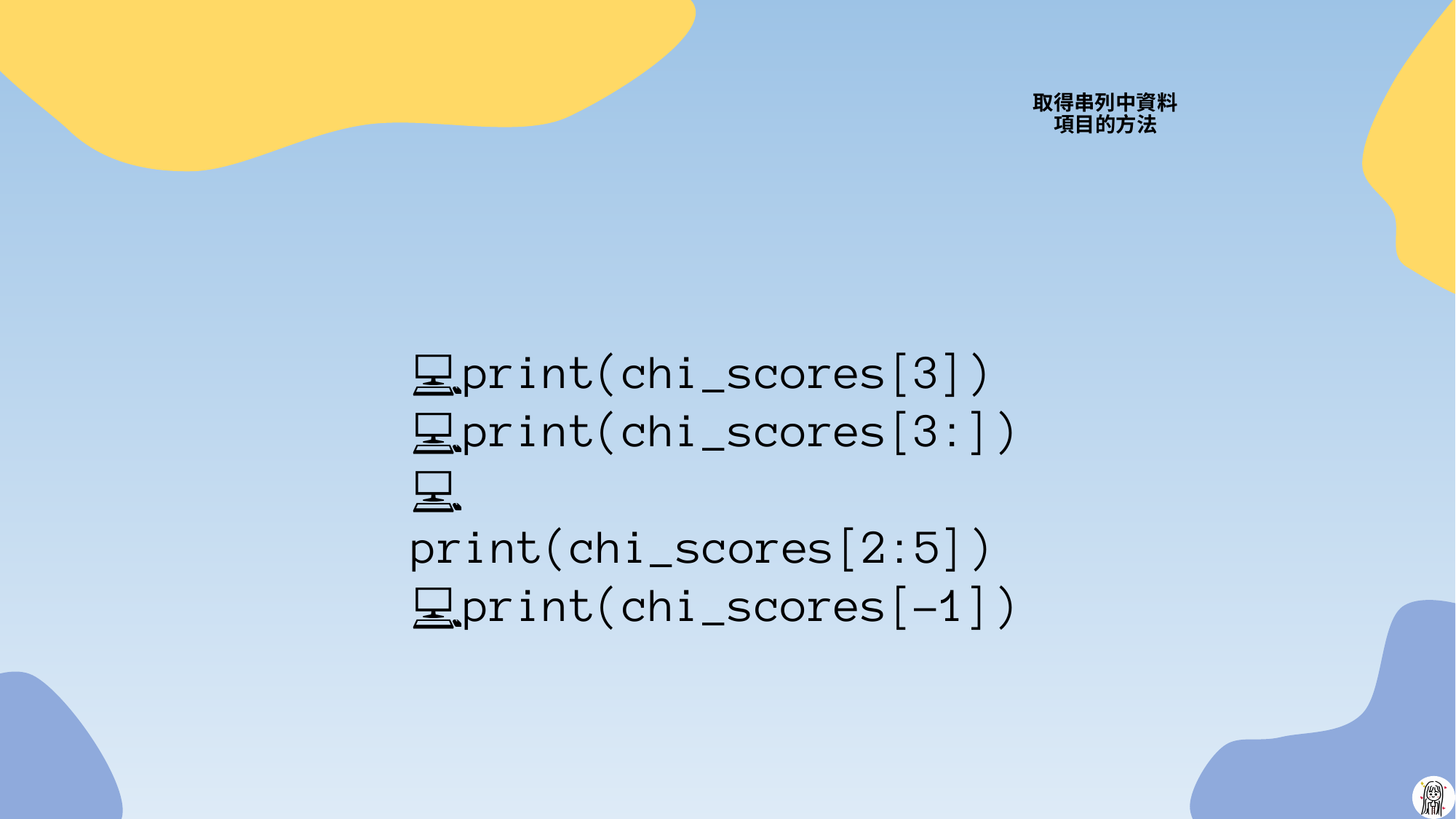

# 取得串列中資料 項目的方法
💻print(chi_scores[3])
💻print(chi_scores[3:])
💻print(chi_scores[2:5])
💻print(chi_scores[-1])
22